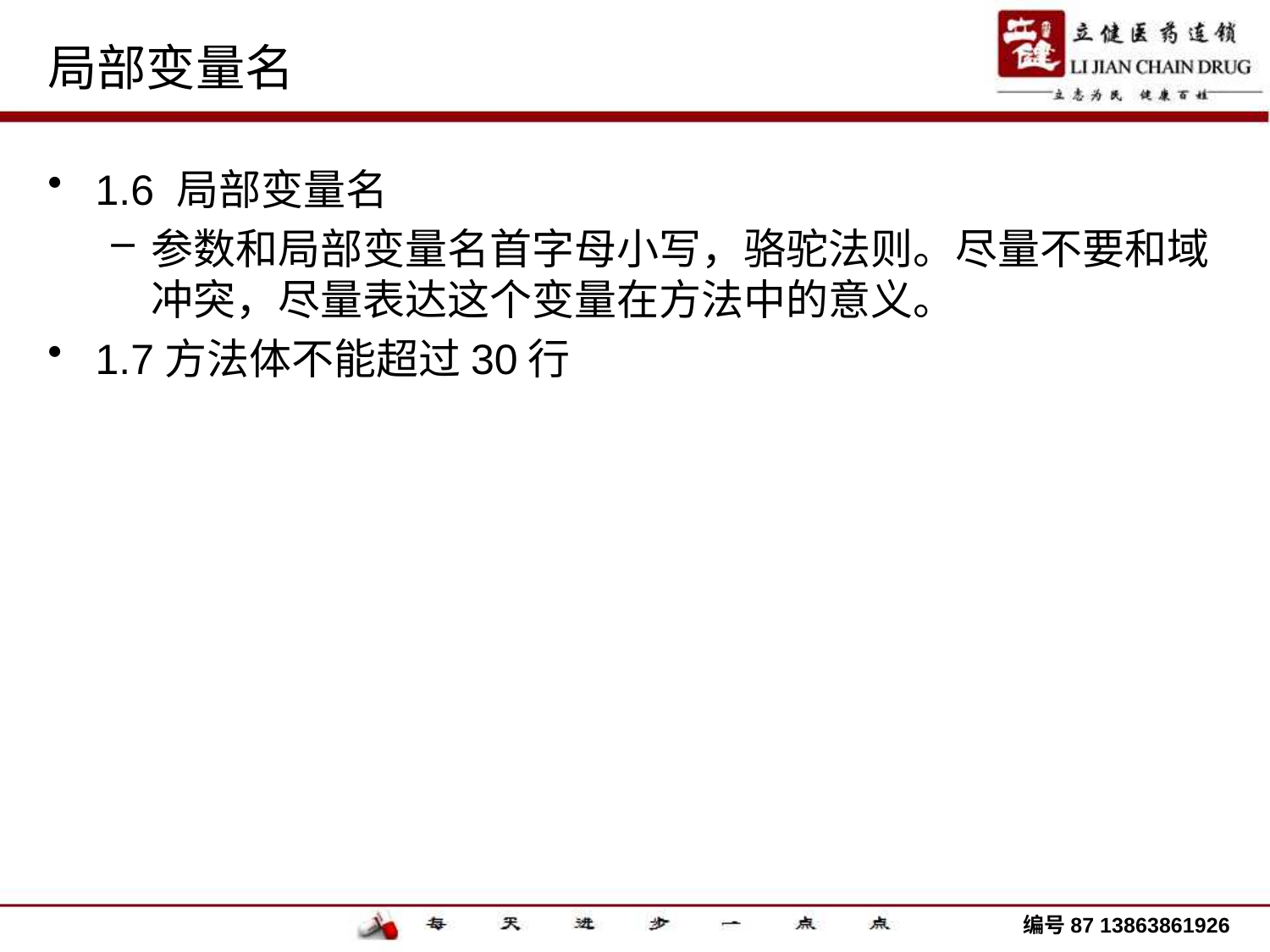

# 局部变量名
1.6 局部变量名
参数和局部变量名首字母小写，骆驼法则。尽量不要和域冲突，尽量表达这个变量在方法中的意义。
1.7方法体不能超过30行